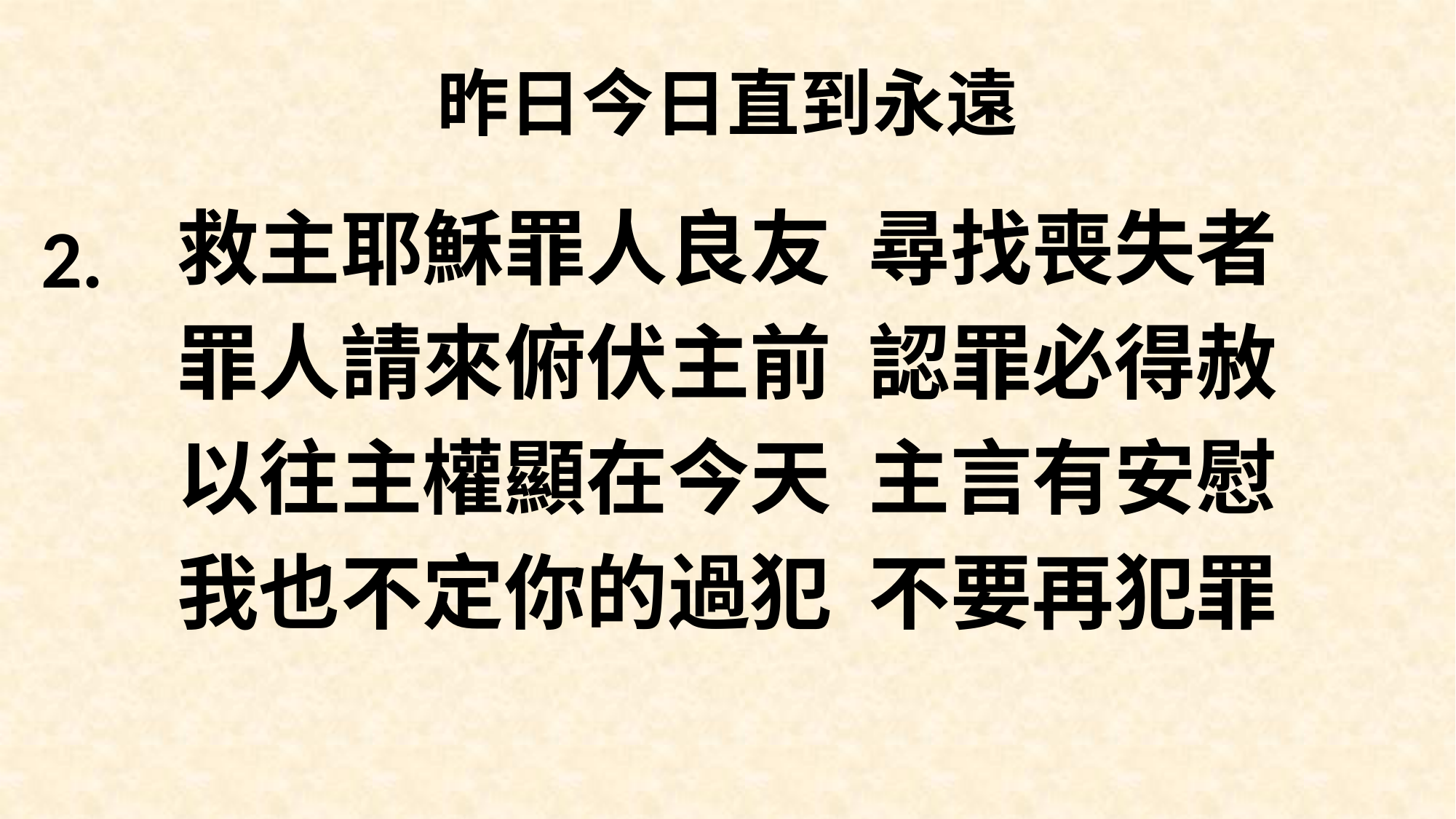

# 昨日今日直到永遠
救主耶穌罪人良友  尋找喪失者
罪人請來俯伏主前  認罪必得赦
以往主權顯在今天  主言有安慰
我也不定你的過犯  不要再犯罪
2.